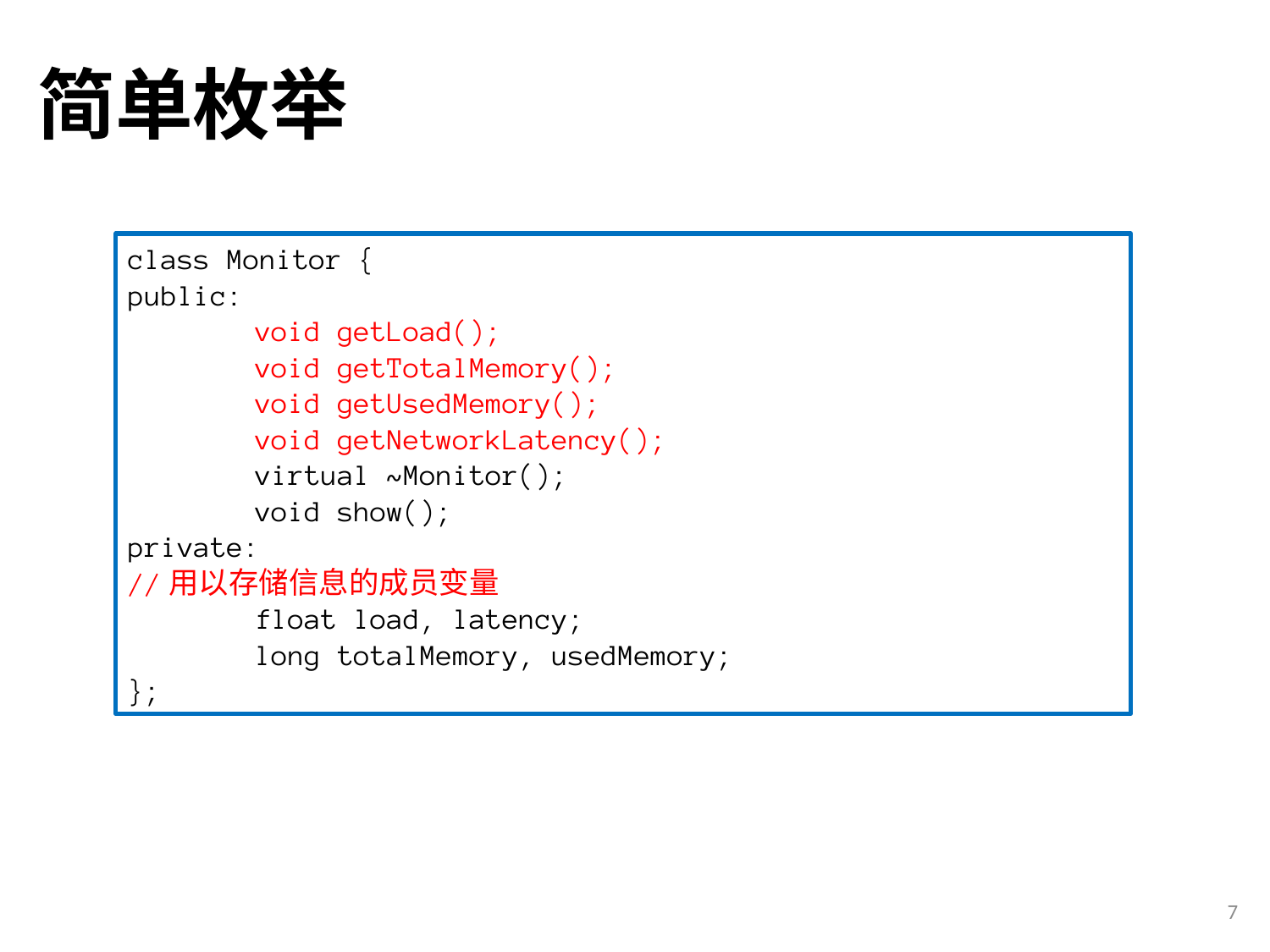

# 简单枚举
class Monitor {
public:
	void getLoad();
	void getTotalMemory();
	void getUsedMemory();
	void getNetworkLatency();
	virtual ~Monitor();
	void show();
private:
//用以存储信息的成员变量
	float load, latency;
	long totalMemory, usedMemory;
};
7